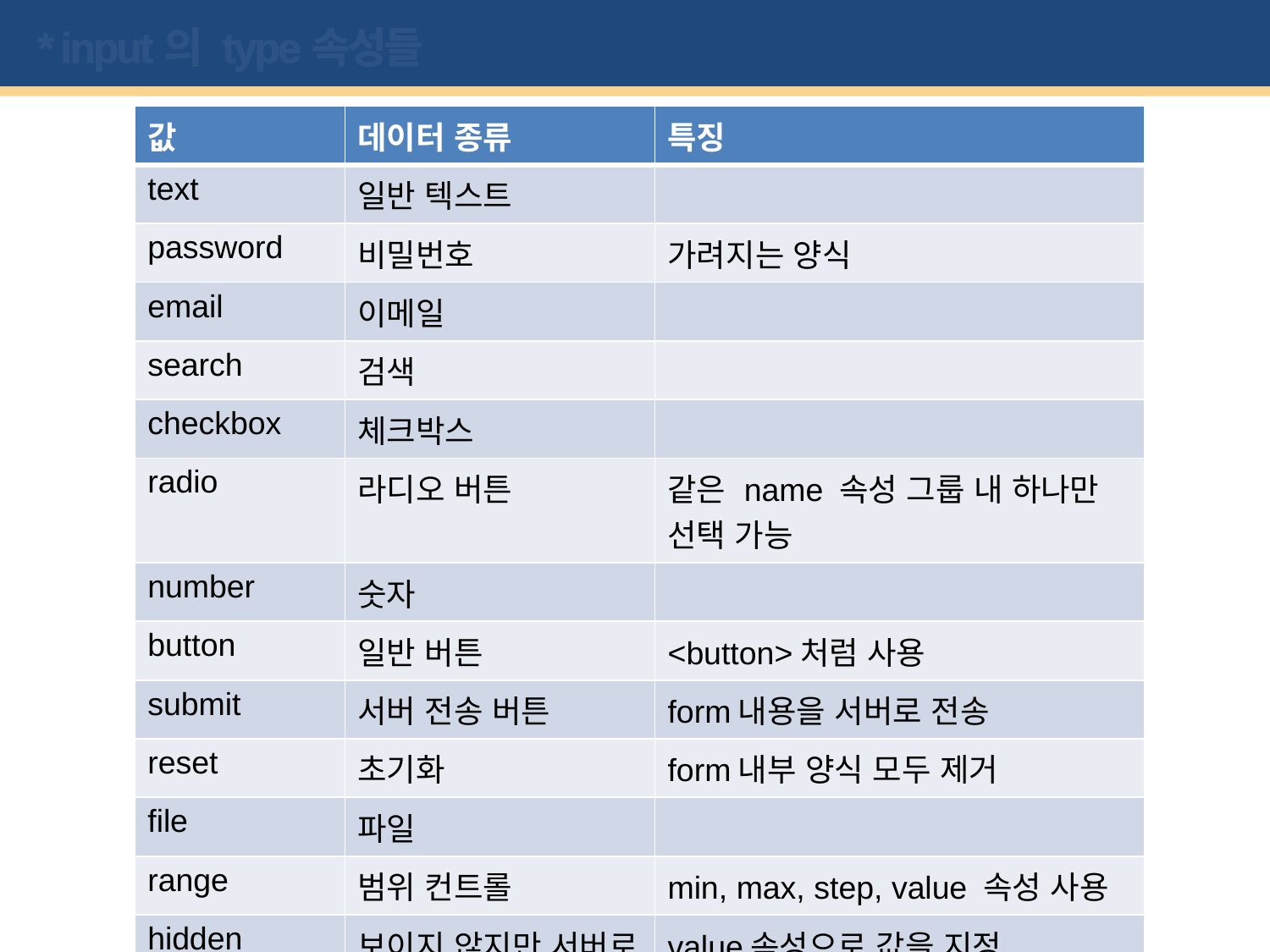

# * input의 type속성들
| 값 | 데이터 종류 | 특징 |
| --- | --- | --- |
| text | 일반 텍스트 |  |
| password | 비밀번호 | 가려지는 양식 |
| email | 이메일 |  |
| search | 검색 |  |
| checkbox | 체크박스 |  |
| radio | 라디오 버튼 | 같은 name 속성 그룹 내 하나만 선택 가능 |
| number | 숫자 |  |
| button | 일반 버튼 | <button>처럼 사용 |
| submit | 서버 전송 버튼 | form내용을 서버로 전송 |
| reset | 초기화 | form내부 양식 모두 제거 |
| file | 파일 |  |
| range | 범위 컨트롤 | min, max, step, value 속성 사용 |
| hidden | 보이지 않지만 서버로 전송할 내용 | value속성으로 값을 지정 |